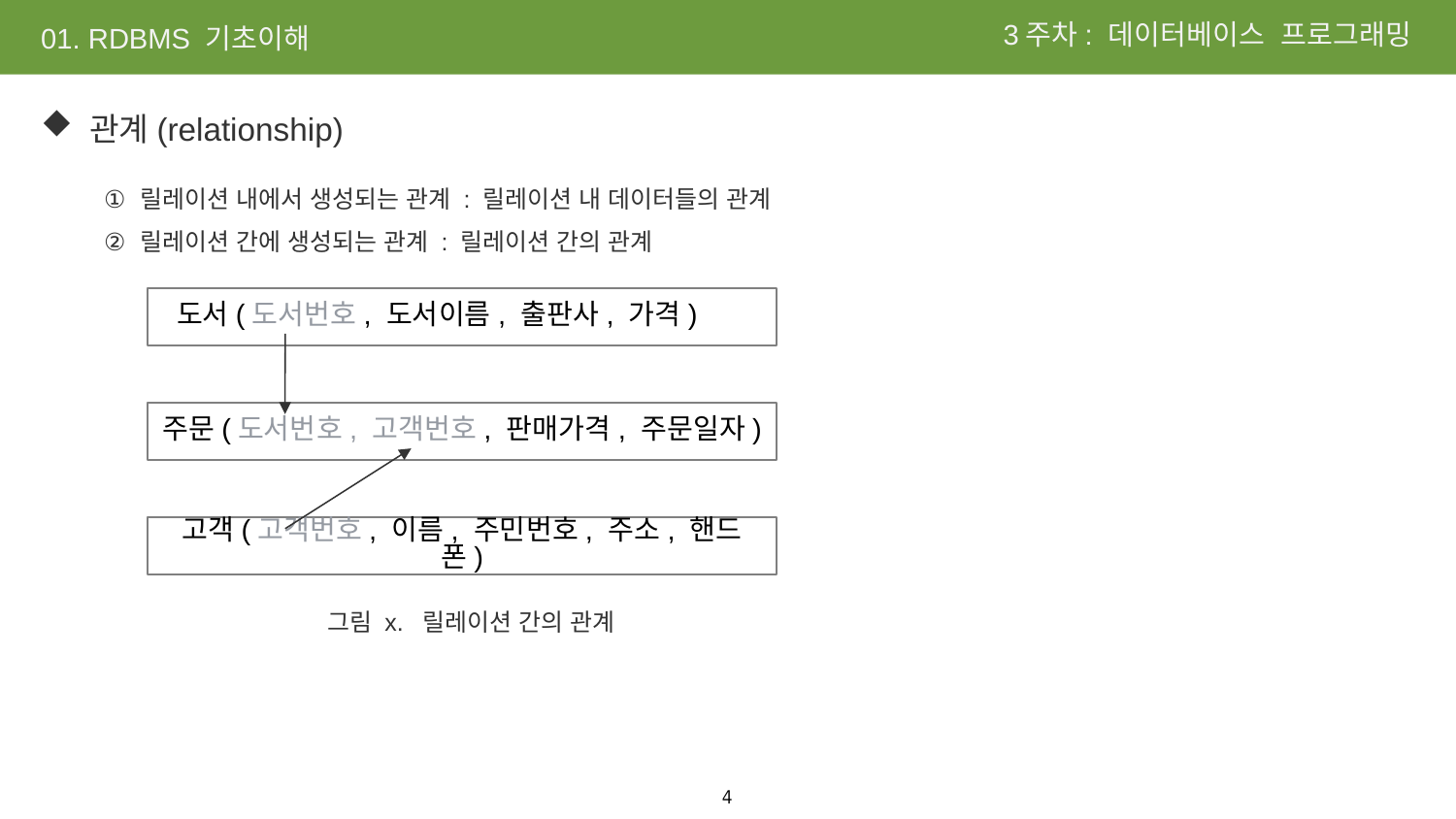

3주차: 데이터베이스  프로그래밍
01. RDBMS 기초이해
 관계(relationship)
릴레이션 내에서 생성되는 관계 : 릴레이션 내 데이터들의 관계
릴레이션 간에 생성되는 관계 : 릴레이션 간의 관계
 도서(도서번호, 도서이름, 출판사, 가격)
주문(도서번호, 고객번호, 판매가격, 주문일자)
고객(고객번호, 이름, 주민번호, 주소, 핸드폰)
그림 x.  릴레이션 간의 관계
4